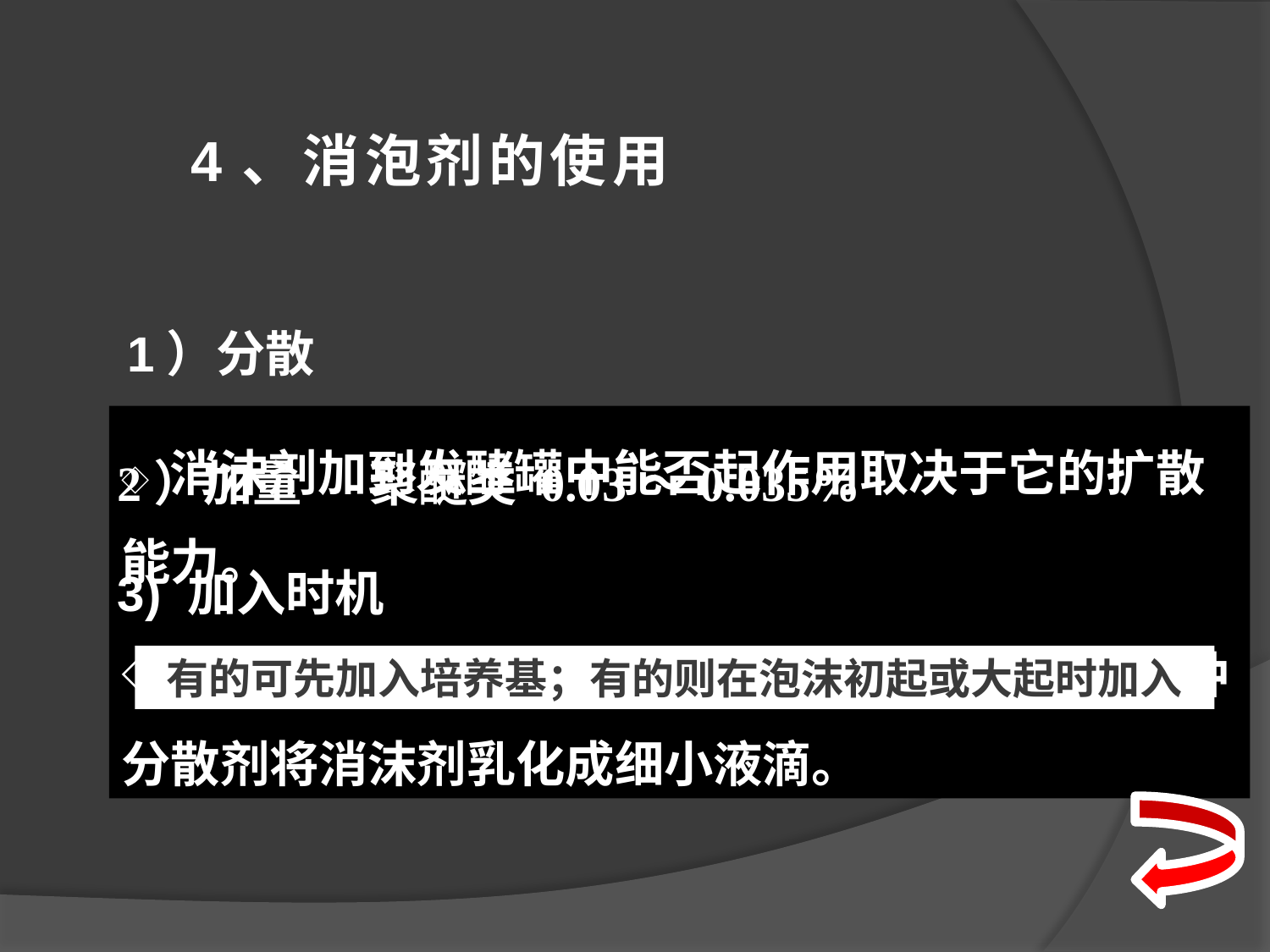

4、消泡剂的使用
1）分散
◇ 消沫剂加到发酵罐中能否起作用取决于它的扩散能力。
◇ 消沫剂的分散可借助于机械方法，也可加入某种分散剂将消沫剂乳化成细小液滴。
2）加量      聚醚类 0.03～0.035%
3) 加入时机
有的可先加入培养基；有的则在泡沫初起或大起时加入